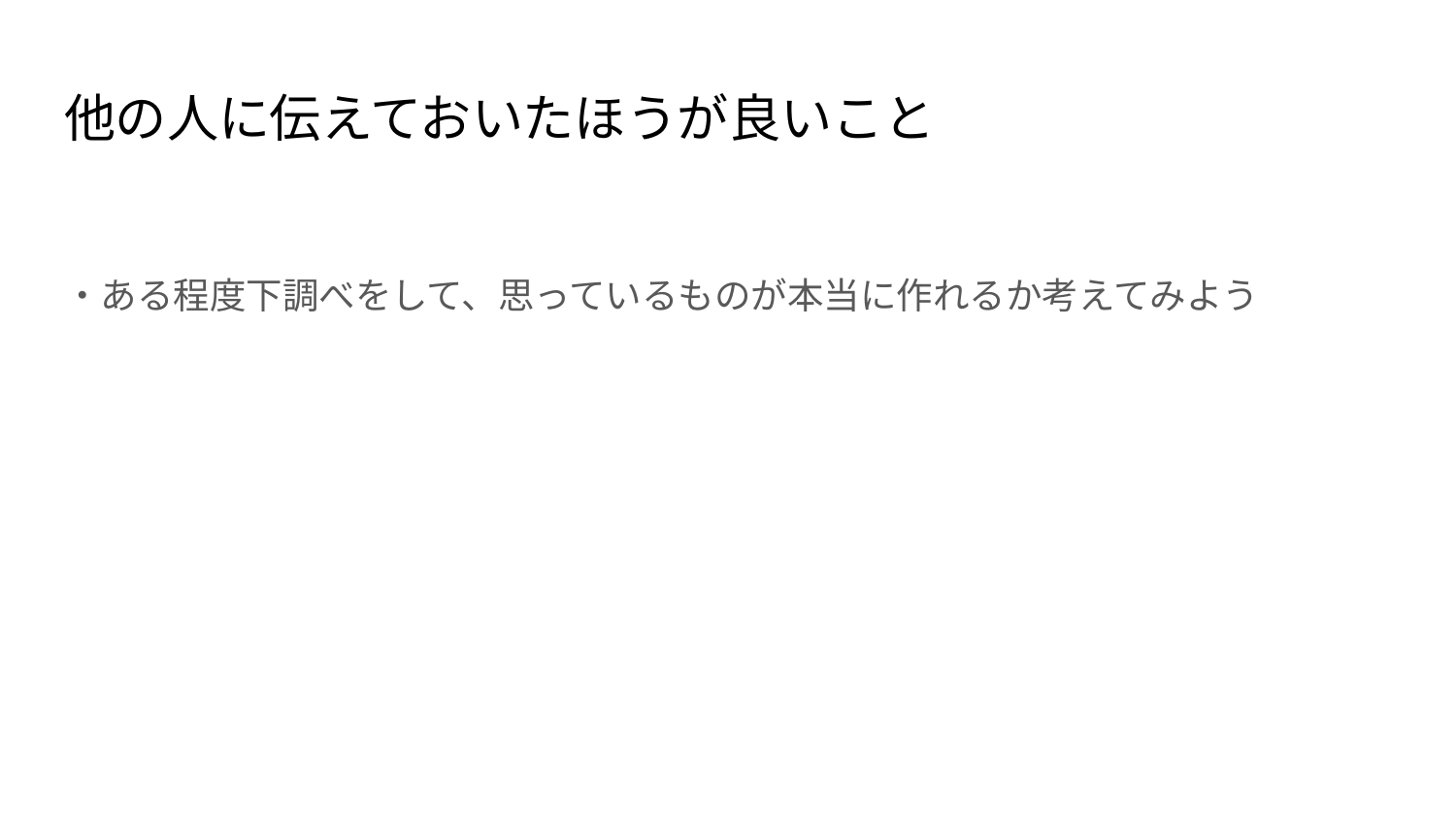

# 他の人に伝えておいたほうが良いこと

・ある程度下調べをして、思っているものが本当に作れるか考えてみよう